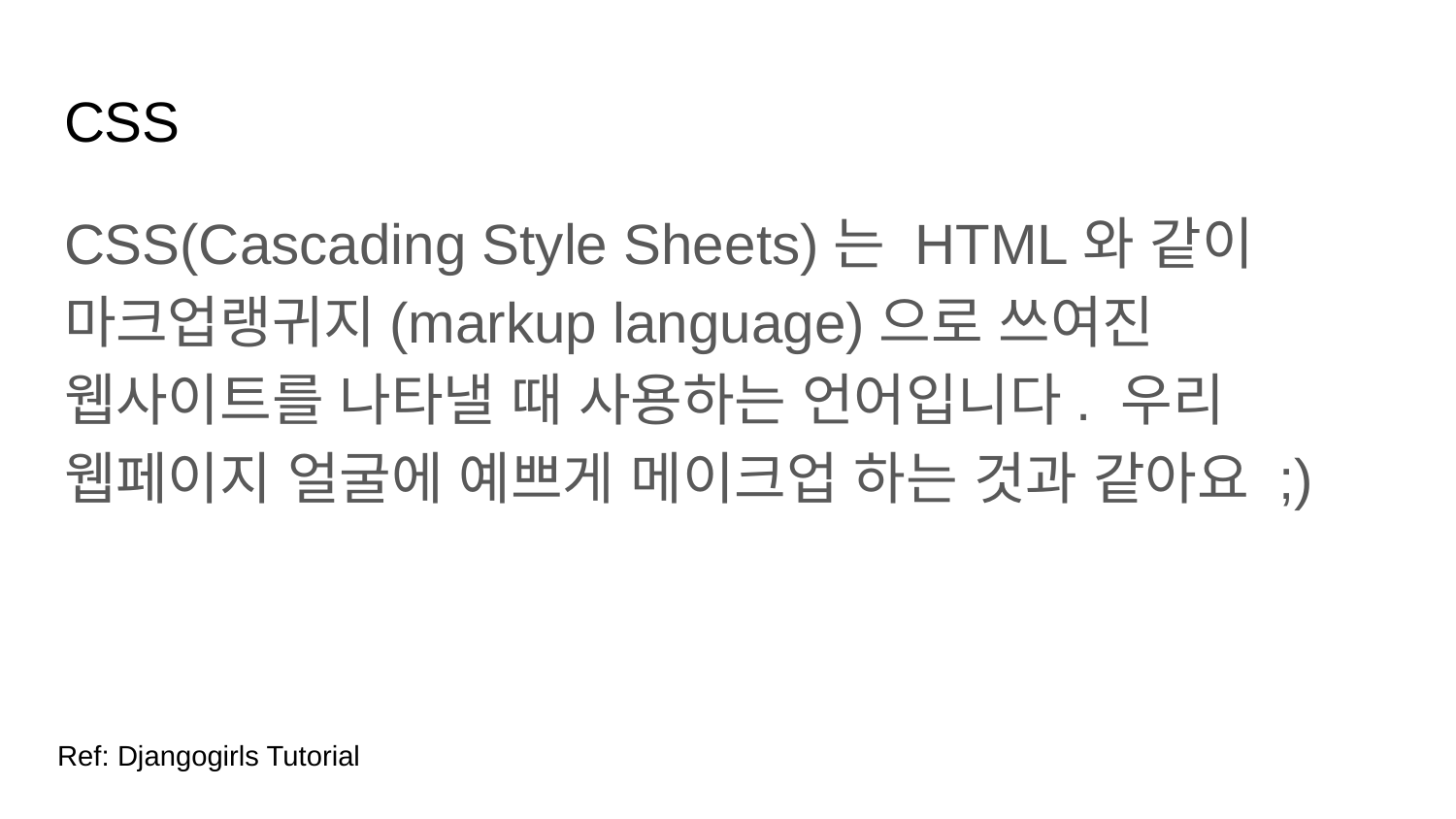

# CSS
CSS(Cascading Style Sheets)는 HTML와 같이 마크업랭귀지(markup language)으로 쓰여진 웹사이트를 나타낼 때 사용하는 언어입니다. 우리 웹페이지 얼굴에 예쁘게 메이크업 하는 것과 같아요 ;)
Ref: Djangogirls Tutorial